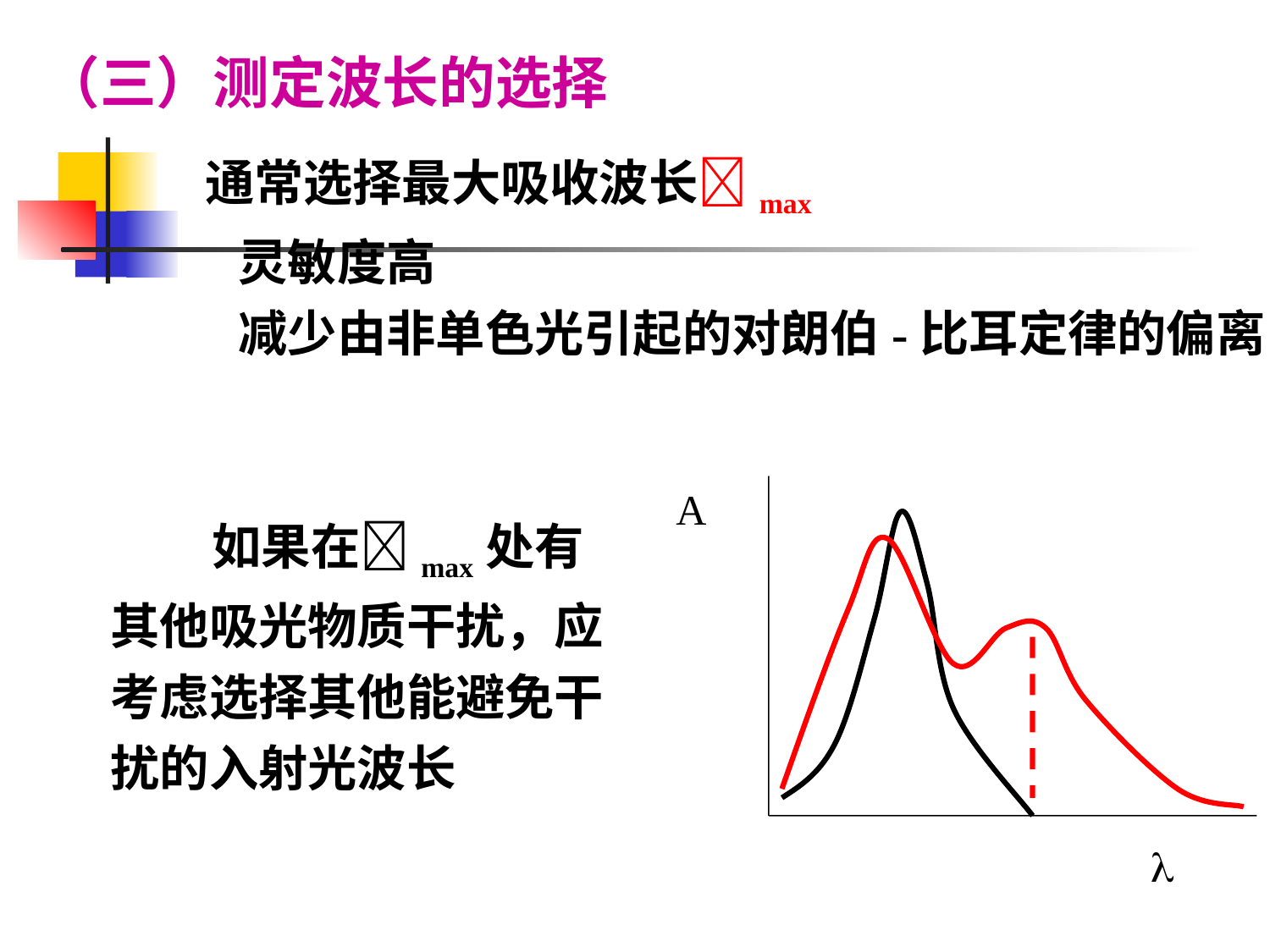

（三）测定波长的选择
    通常选择最大吸收波长λmax
       灵敏度高
       减少由非单色光引起的对朗伯-比耳定律的偏离
A

λ
        如果在λmax处有其他吸光物质干扰，应考虑选择其他能避免干扰的入射光波长